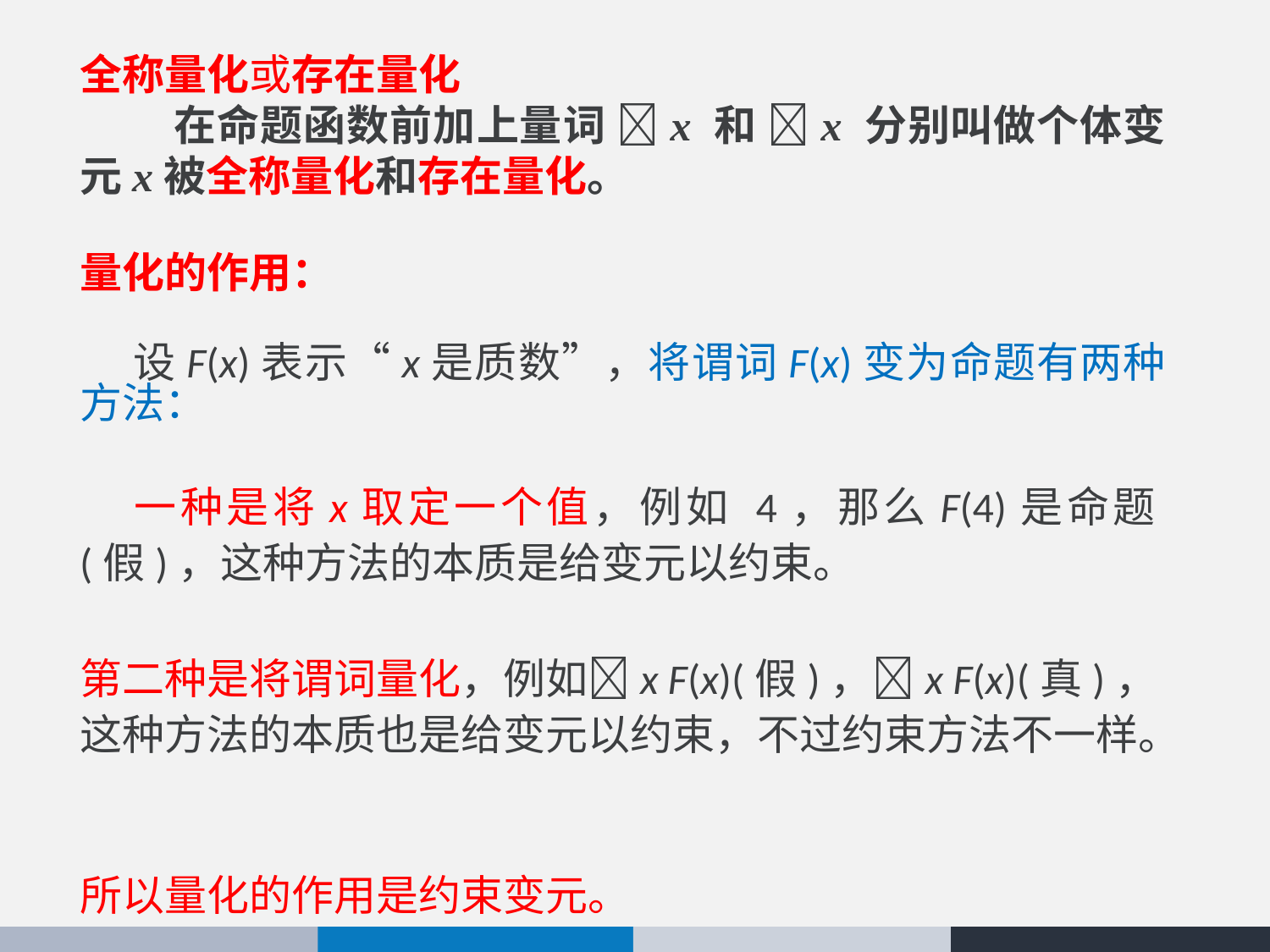

全称量化或存在量化
        在命题函数前加上量词 ∀x 和 ∃x 分别叫做个体变元x被全称量化和存在量化。

量化的作用：

    设F(x)表示“x是质数”，将谓词F(x)变为命题有两种方法：

   一种是将x取定一个值，例如 4，那么F(4)是命题(假)，这种方法的本质是给变元以约束。

第二种是将谓词量化，例如∀x F(x)(假)，∃x F(x)(真)，这种方法的本质也是给变元以约束，不过约束方法不一样。

所以量化的作用是约束变元。